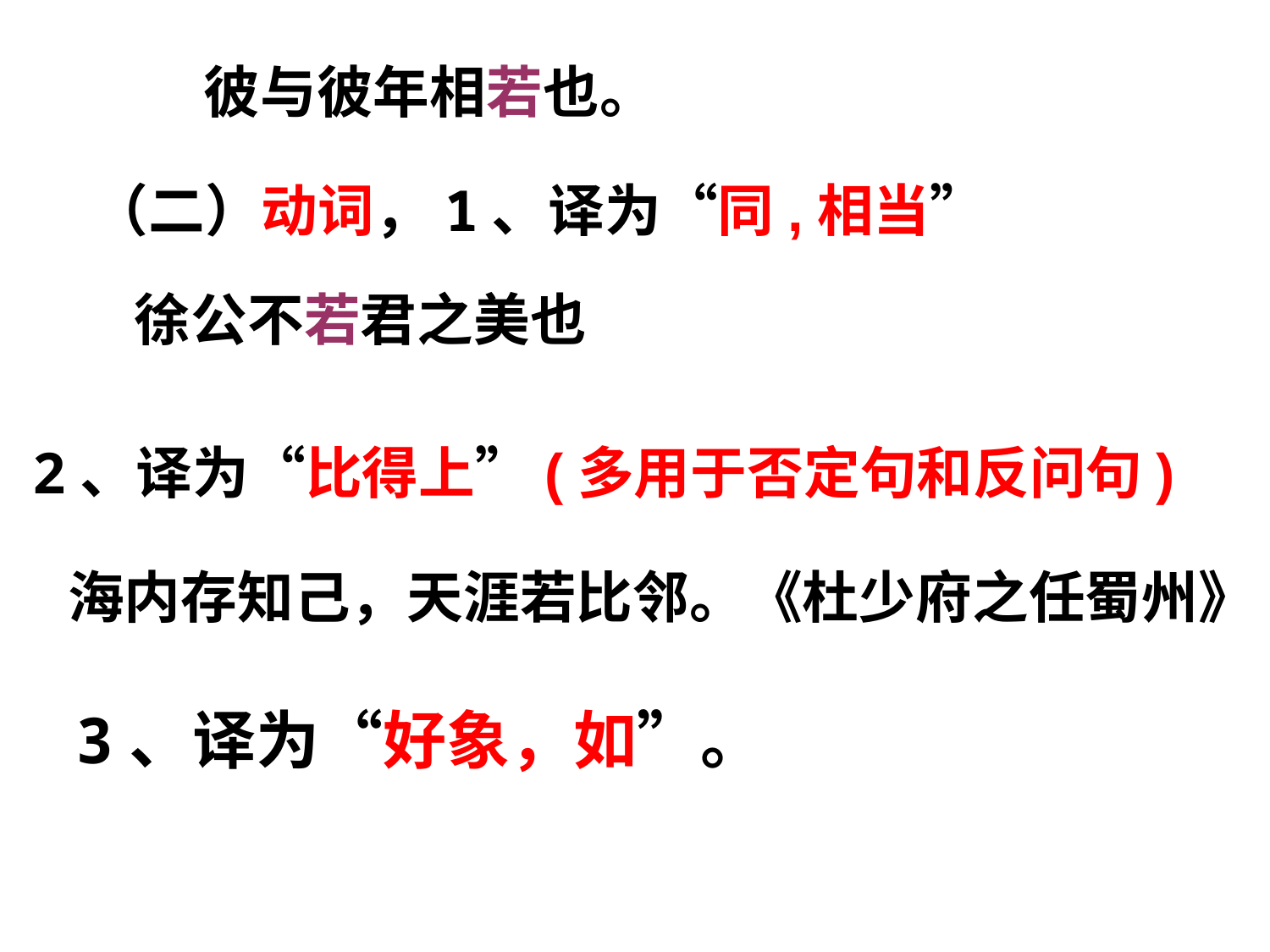

彼与彼年相若也。
（二）动词，1、译为“同,相当”
徐公不若君之美也
2、译为“比得上”(多用于否定句和反问句)
海内存知己，天涯若比邻。《杜少府之任蜀州》
3、译为“好象，如”。